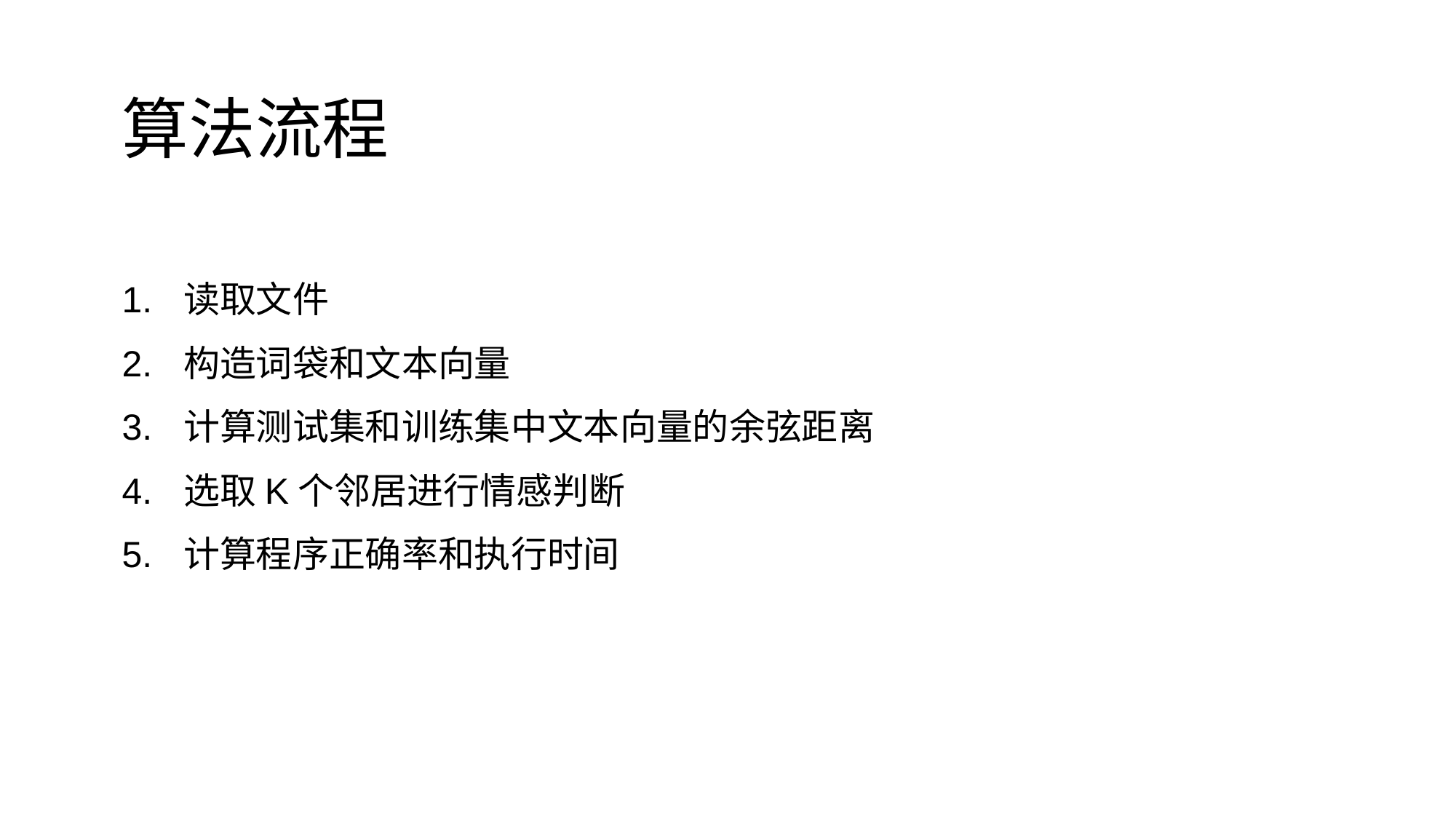

# 算法流程
读取文件
构造词袋和文本向量
计算测试集和训练集中文本向量的余弦距离
选取K个邻居进行情感判断
计算程序正确率和执行时间